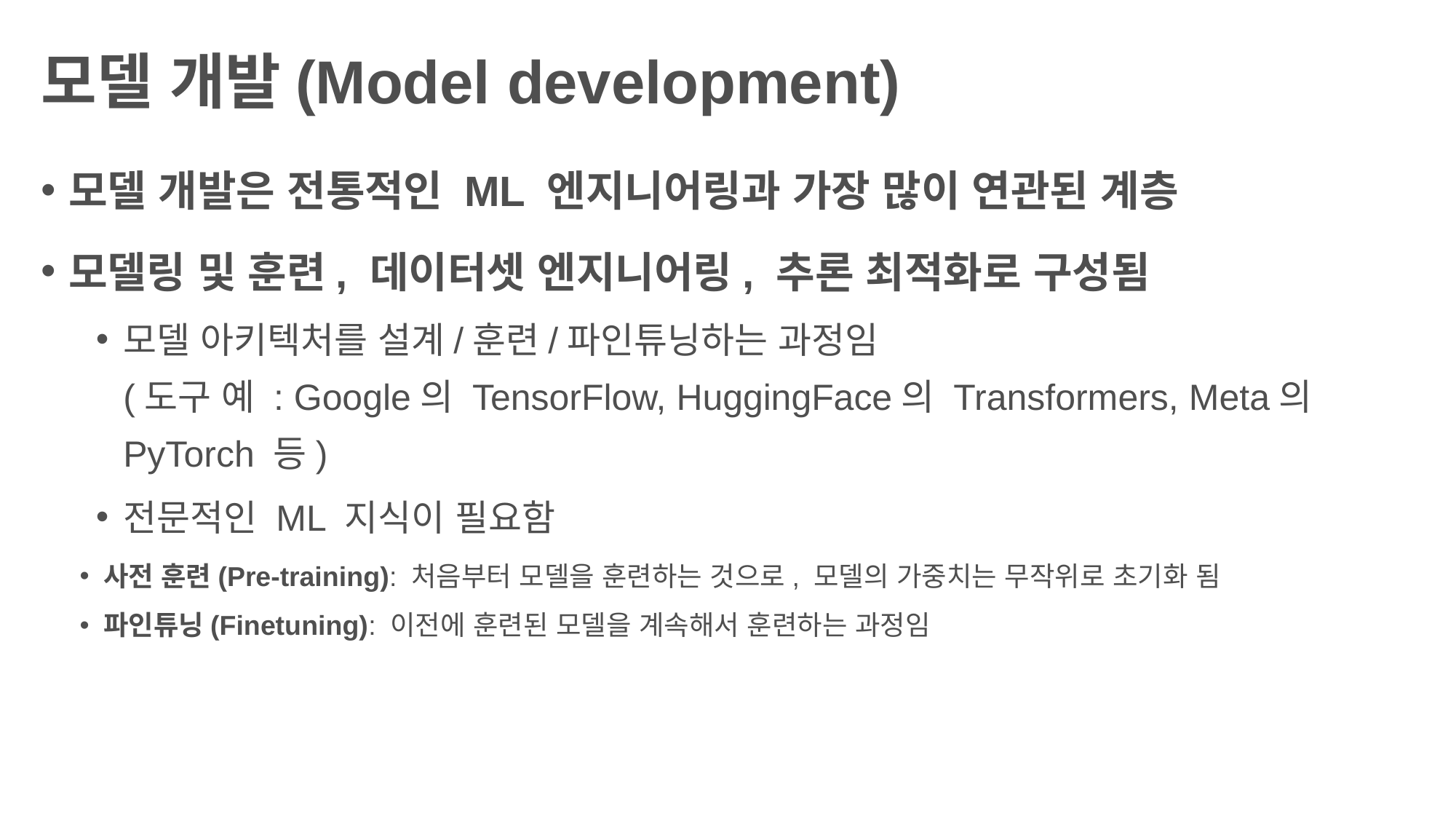

# 모델 개발(Model development)
모델 개발은 전통적인 ML 엔지니어링과 가장 많이 연관된 계층
모델링 및 훈련, 데이터셋 엔지니어링, 추론 최적화로 구성됨
모델 아키텍처를 설계/훈련/파인튜닝하는 과정임
(도구 예 : Google의 TensorFlow, HuggingFace의 Transformers, Meta의 PyTorch 등)
전문적인 ML 지식이 필요함
 사전 훈련(Pre-training): 처음부터 모델을 훈련하는 것으로, 모델의 가중치는 무작위로 초기화 됨
 파인튜닝(Finetuning): 이전에 훈련된 모델을 계속해서 훈련하는 과정임